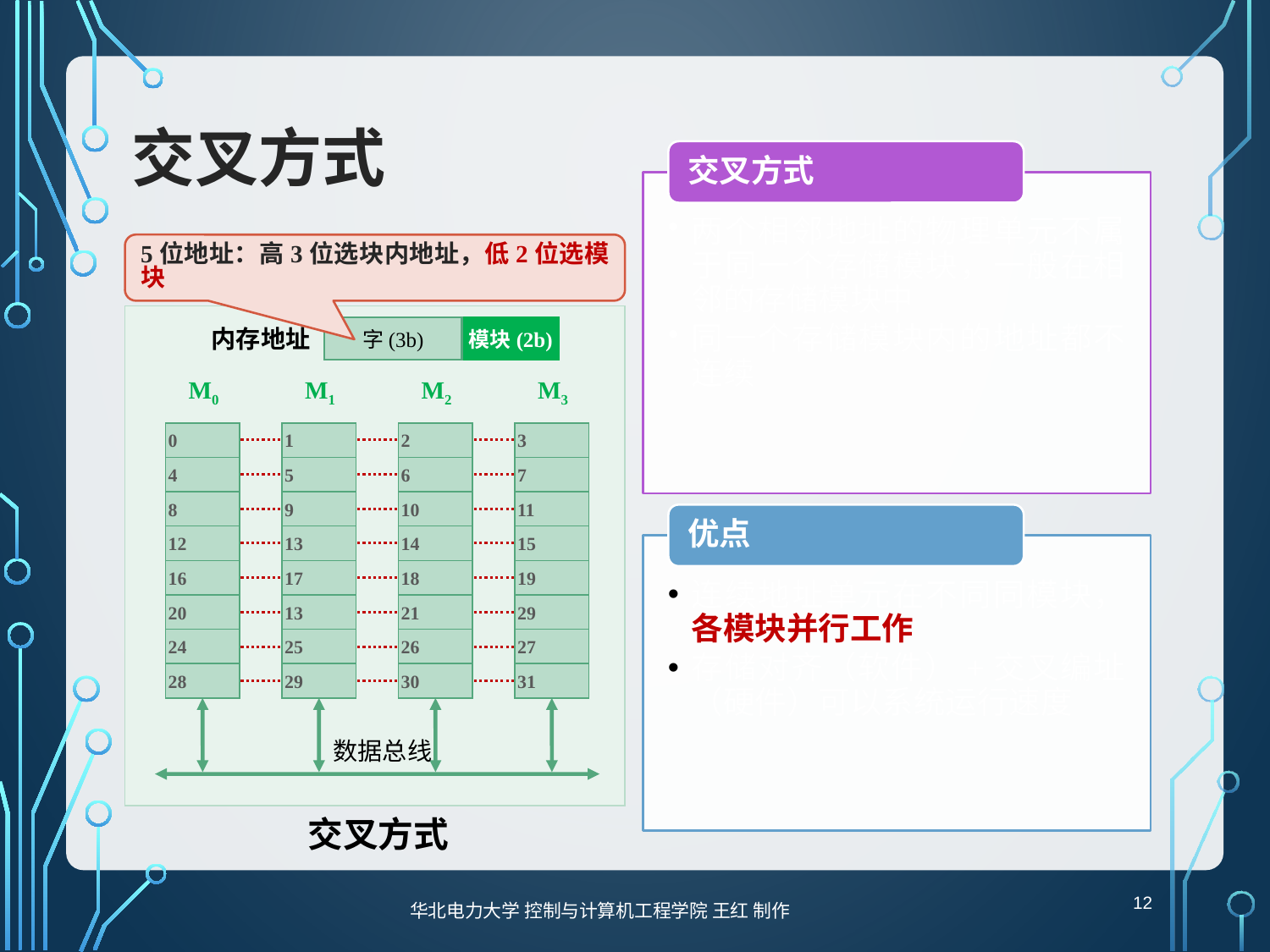

# 交叉方式
两个相邻地址的物理单元不属于同一个存储模块，一般在相邻的存储模块中
同一个存储模块内的地址都不连续
交叉方式
连续地址单元在不同同模块，各模块并行工作
存储对齐（软件）+交叉编址（硬件）可以系统运行速度
优点
5位地址：高3位选块内地址，低2位选模块

内存地址
字(3b)
模块(2b)
M0
M1
M2
M3
0
1
2
3

4

5

6

7

8

9

10

11

12

13

14

15

16

17

18

19

20

13

21

29
24
25
26
27
28
29
30
31

数据总线

 交叉方式
12
华北电力大学 控制与计算机工程学院 王红 制作